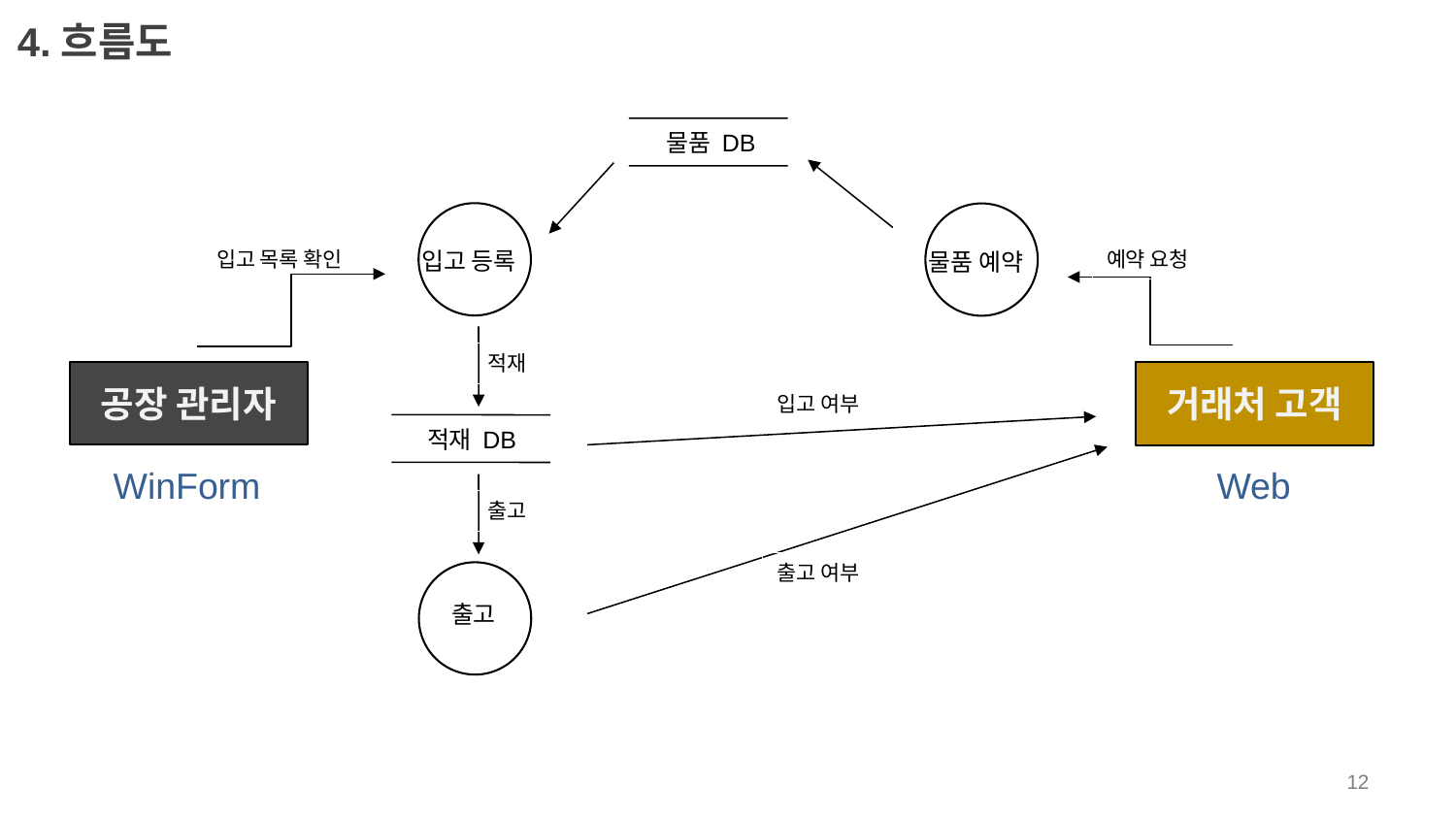

4.흐름도
물품 DB

입고 목록 확인
예약 요청
입고 등록
물품 예약
적재
공장 관리자
거래처 고객
입고 여부
적재 DB
Web
WinForm
출고
출고 여부

출고
12